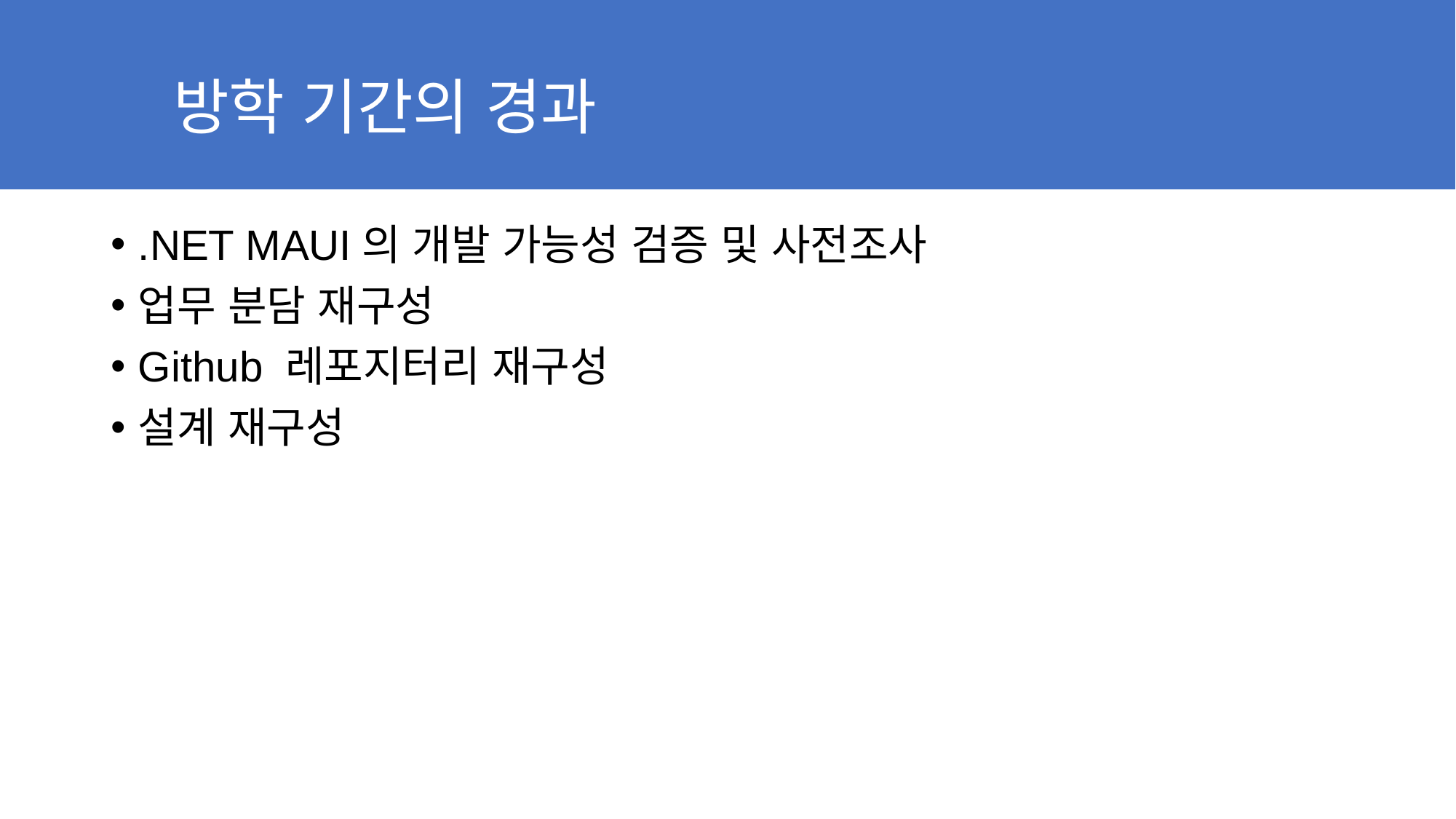

# 방학 기간의 경과
.NET MAUI의 개발 가능성 검증 및 사전조사
업무 분담 재구성
Github 레포지터리 재구성
설계 재구성